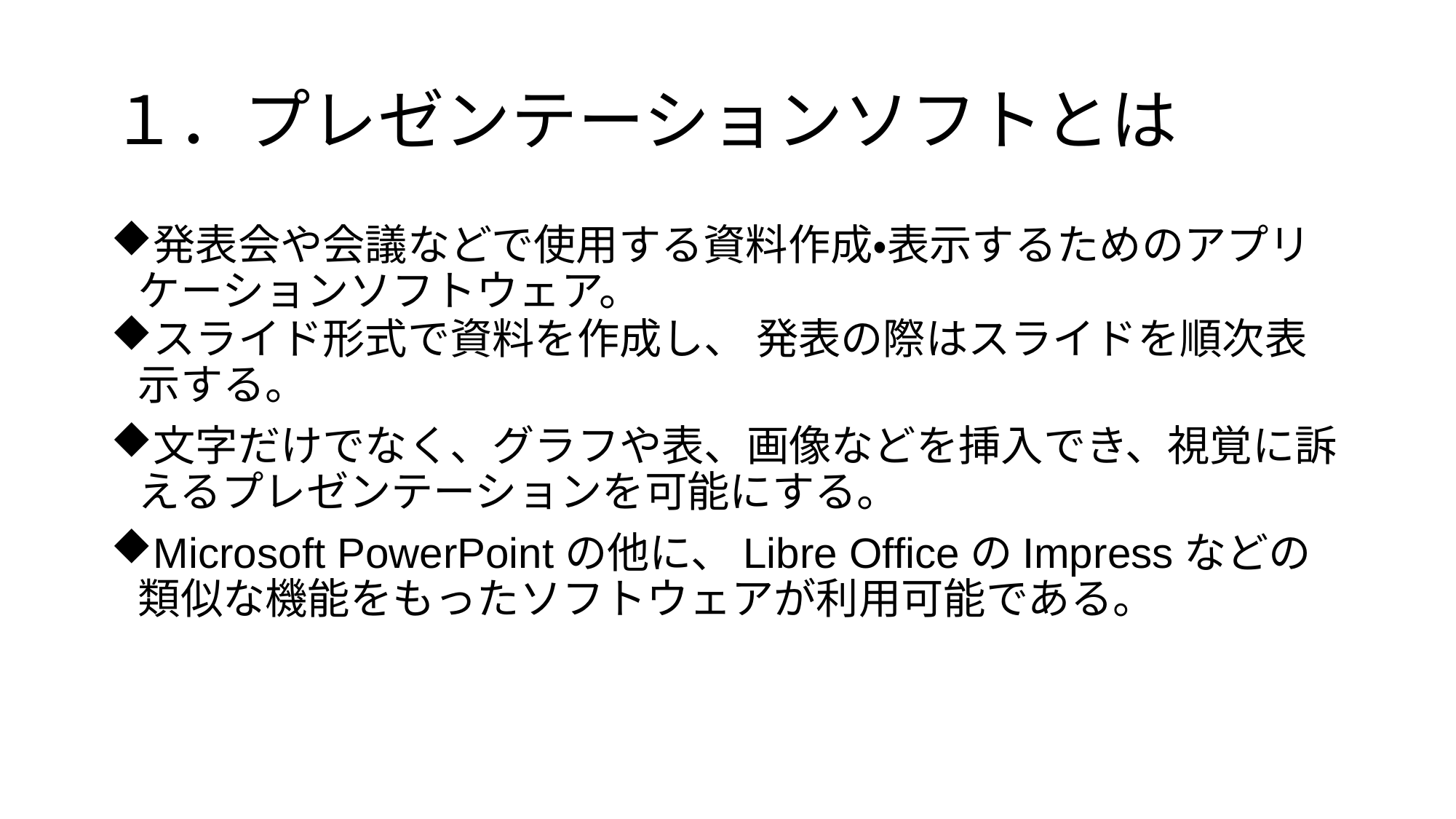

# １．プレゼンテーションソフトとは
発表会や会議などで使用する資料作成・表示するためのアプリケーションソフトウェア。
スライド形式で資料を作成し、 発表の際はスライドを順次表示する。
文字だけでなく、グラフや表、画像などを挿入でき、視覚に訴 えるプレゼンテーションを可能にする。
Microsoft PowerPointの他に、Libre OfficeのImpressなどの 類似な機能をもったソフトウェアが利用可能である。